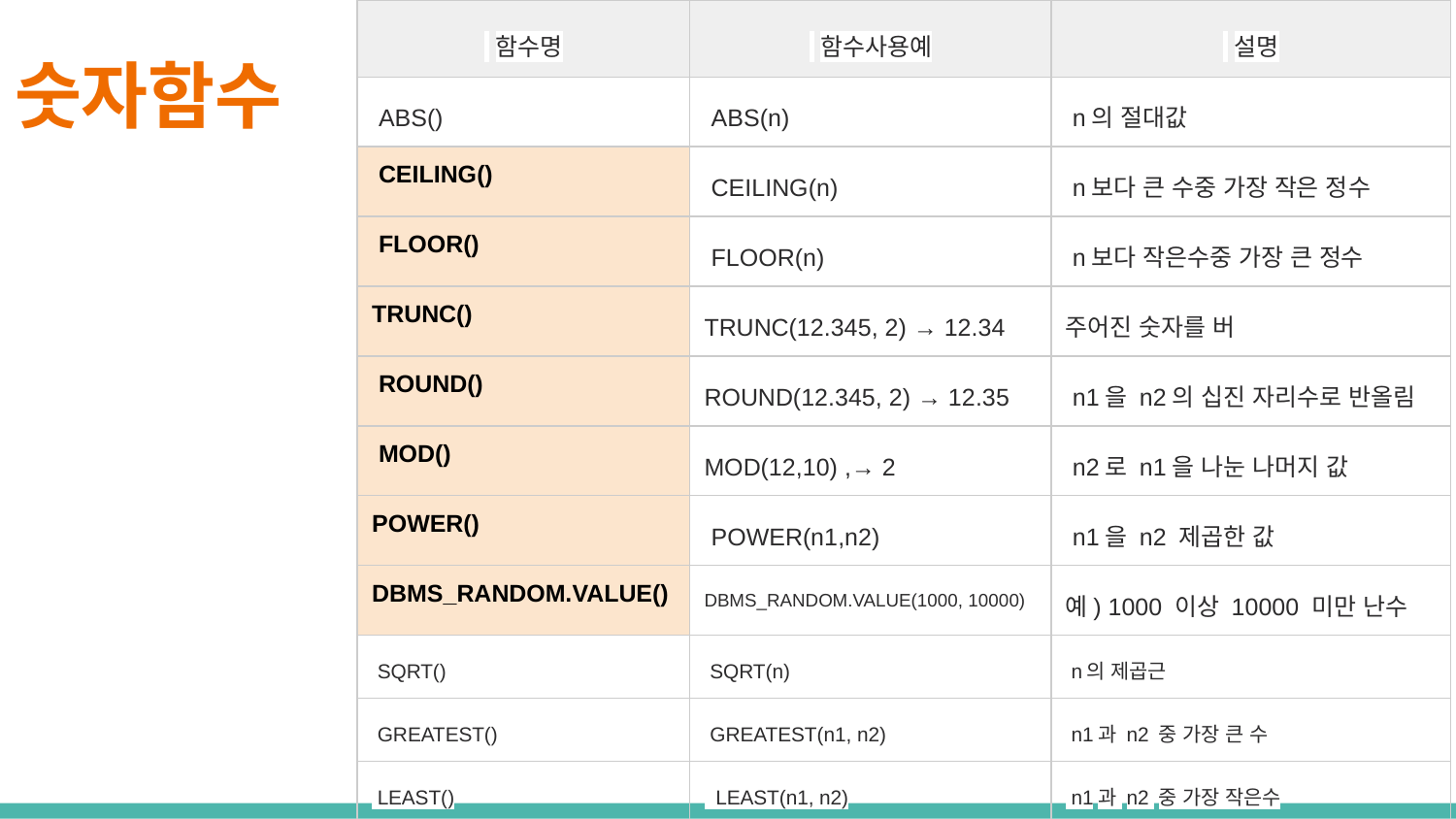

| 함수명 | 함수사용예 | 설명 |
| --- | --- | --- |
| ABS() | ABS(n) | n의 절대값 |
| CEILING() | CEILING(n) | n보다 큰 수중 가장 작은 정수 |
| FLOOR() | FLOOR(n) | n보다 작은수중 가장 큰 정수 |
| TRUNC() | TRUNC(12.345, 2) → 12.34 | 주어진 숫자를 버 |
| ROUND() | ROUND(12.345, 2) → 12.35 | n1을 n2의 십진 자리수로 반올림 |
| MOD() | MOD(12,10) ,→ 2 | n2로 n1을 나눈 나머지 값 |
| POWER() | POWER(n1,n2) | n1을 n2 제곱한 값 |
| DBMS\_RANDOM.VALUE() | DBMS\_RANDOM.VALUE(1000, 10000) | 예) 1000 이상 10000 미만 난수 |
| SQRT() | SQRT(n) | n의 제곱근 |
| GREATEST() | GREATEST(n1, n2) | n1과 n2 중 가장 큰 수 |
| LEAST() | LEAST(n1, n2) | n1과 n2 중 가장 작은수 |
# 숫자함수